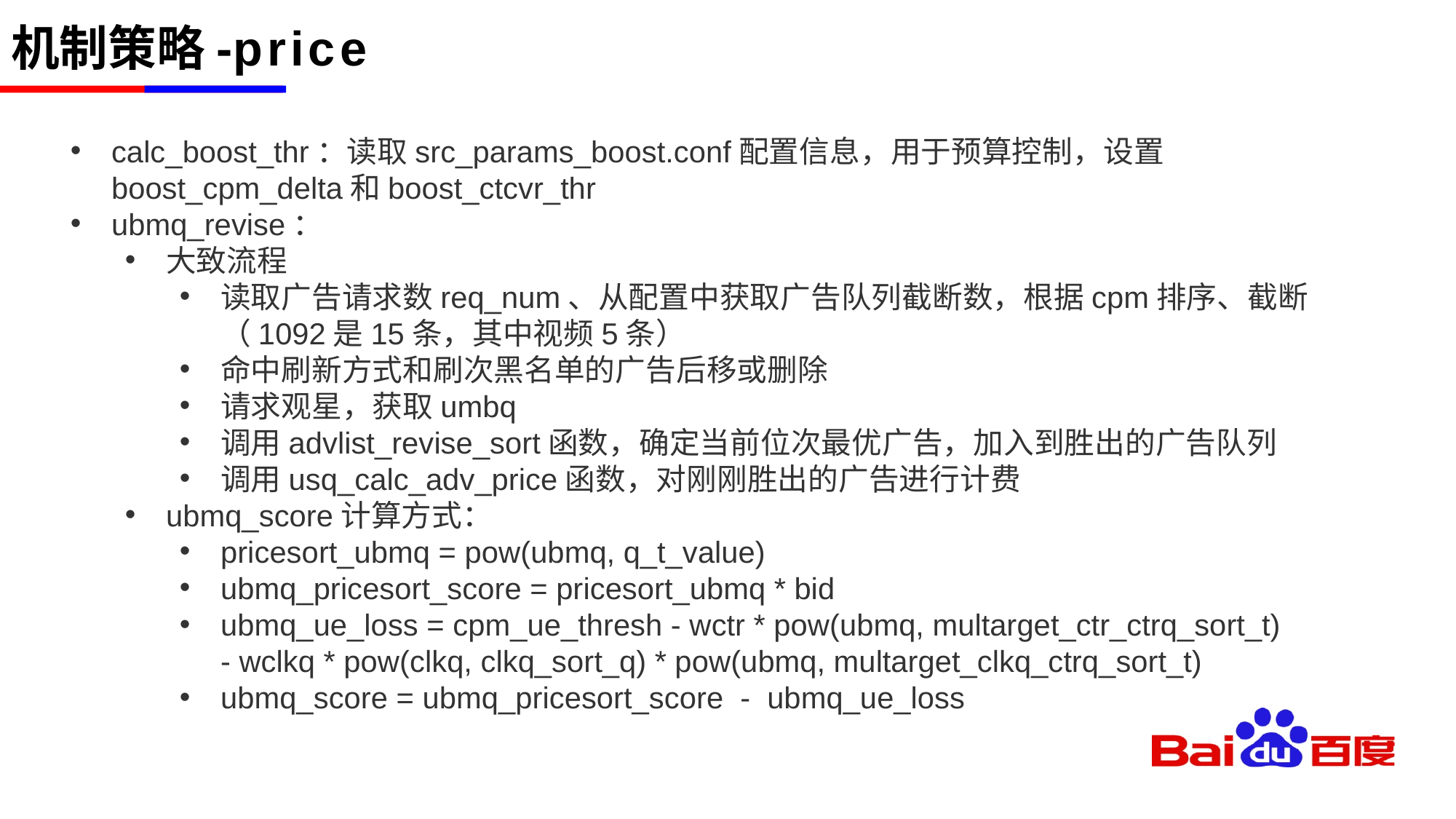

# 机制策略-price
calc_boost_thr：读取src_params_boost.conf配置信息，用于预算控制，设置boost_cpm_delta和boost_ctcvr_thr
ubmq_revise：
大致流程
读取广告请求数req_num、从配置中获取广告队列截断数，根据cpm排序、截断（1092是15条，其中视频5条）
命中刷新方式和刷次黑名单的广告后移或删除
请求观星，获取umbq
调用advlist_revise_sort函数，确定当前位次最优广告，加入到胜出的广告队列
调用usq_calc_adv_price函数，对刚刚胜出的广告进行计费
ubmq_score计算方式：
pricesort_ubmq = pow(ubmq, q_t_value)
ubmq_pricesort_score = pricesort_ubmq * bid
ubmq_ue_loss = cpm_ue_thresh - wctr * pow(ubmq, multarget_ctr_ctrq_sort_t) - wclkq * pow(clkq, clkq_sort_q) * pow(ubmq, multarget_clkq_ctrq_sort_t)
ubmq_score = ubmq_pricesort_score  -  ubmq_ue_loss